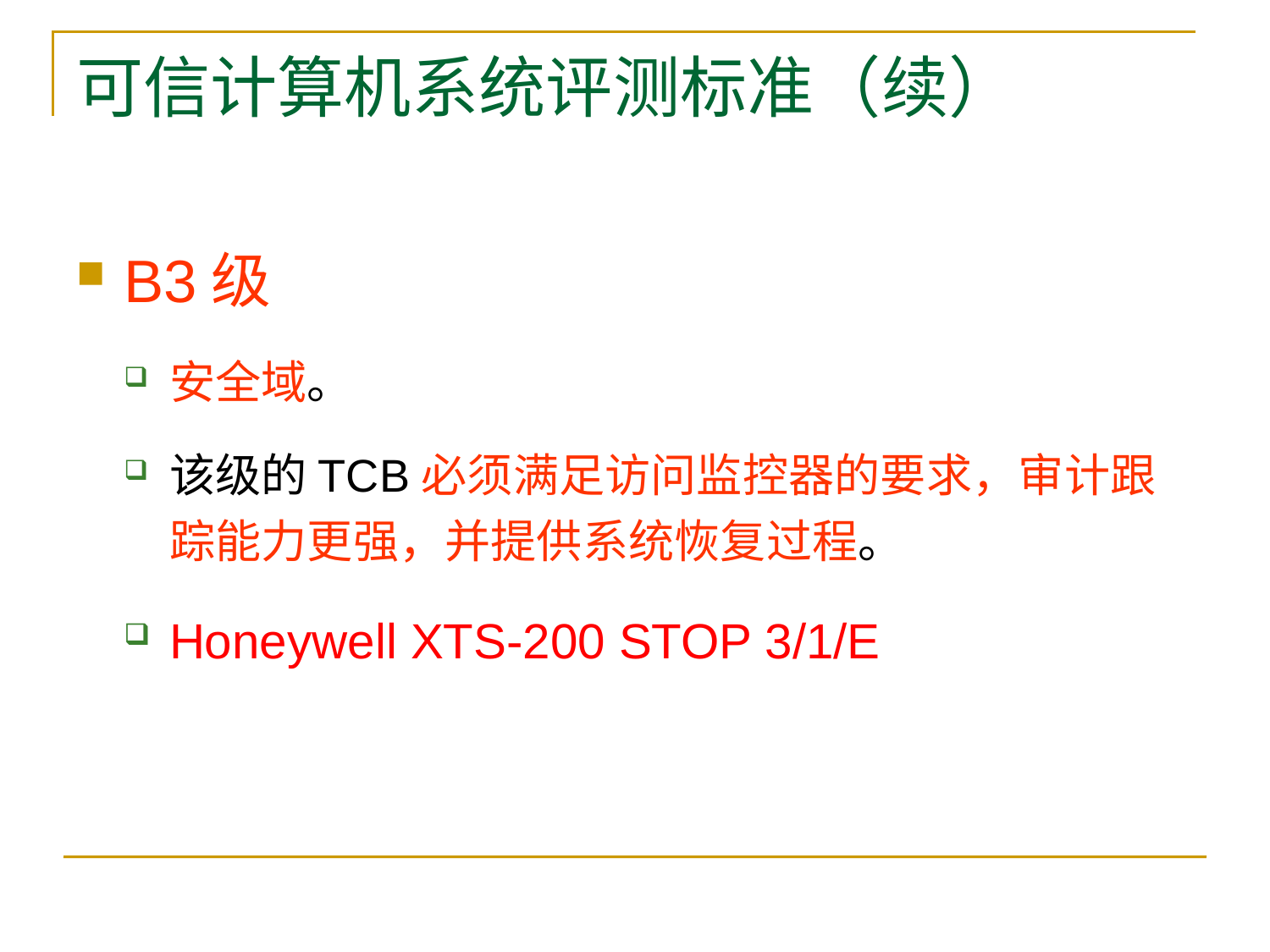

# 可信计算机系统评测标准（续）
B3级
安全域。
该级的TCB必须满足访问监控器的要求，审计跟踪能力更强，并提供系统恢复过程。
Honeywell XTS-200 STOP 3/1/E